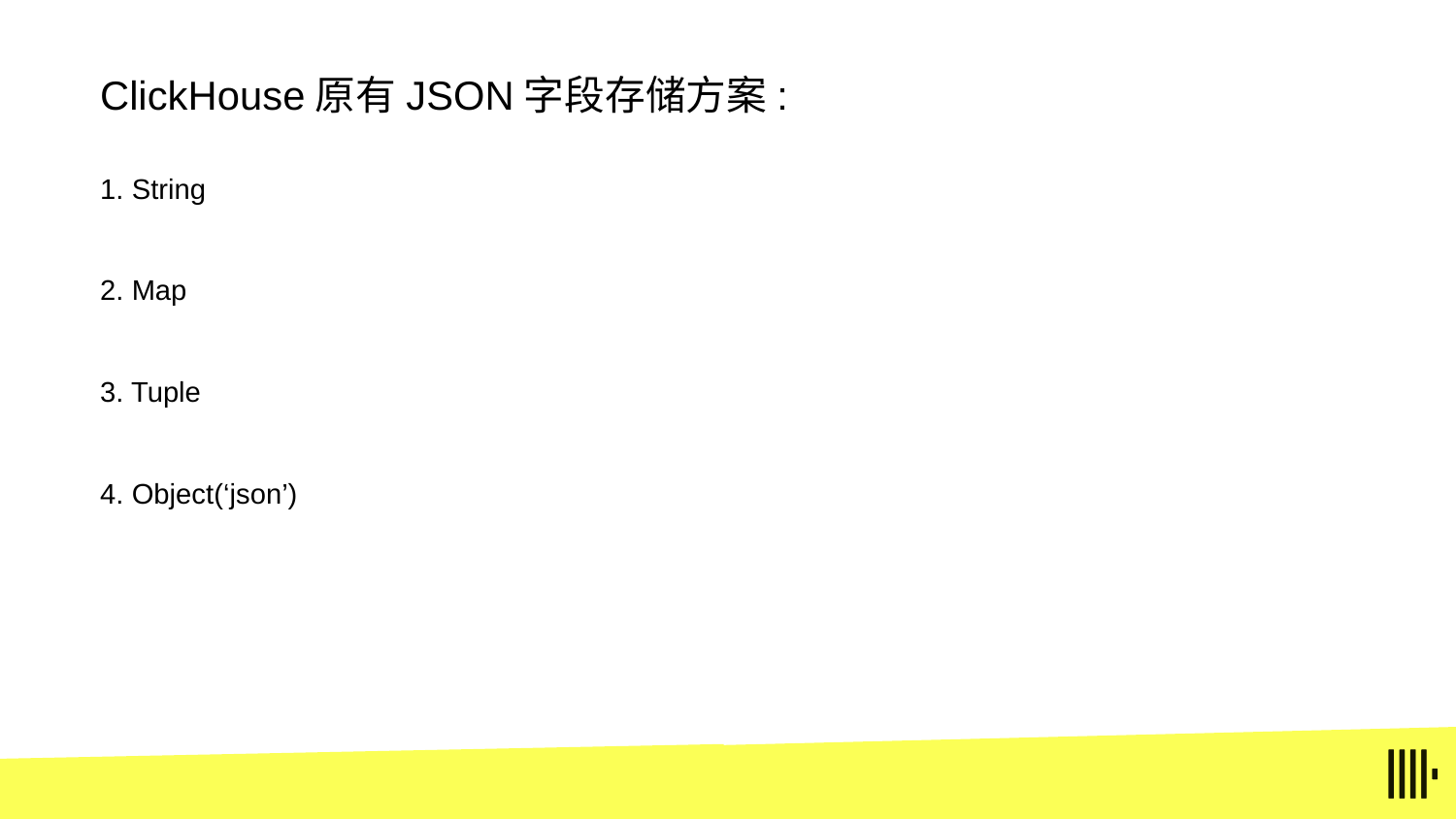

ClickHouse原有JSON字段存储方案:
1. String

2. Map

3. Tuple

4. Object(‘json’)
4